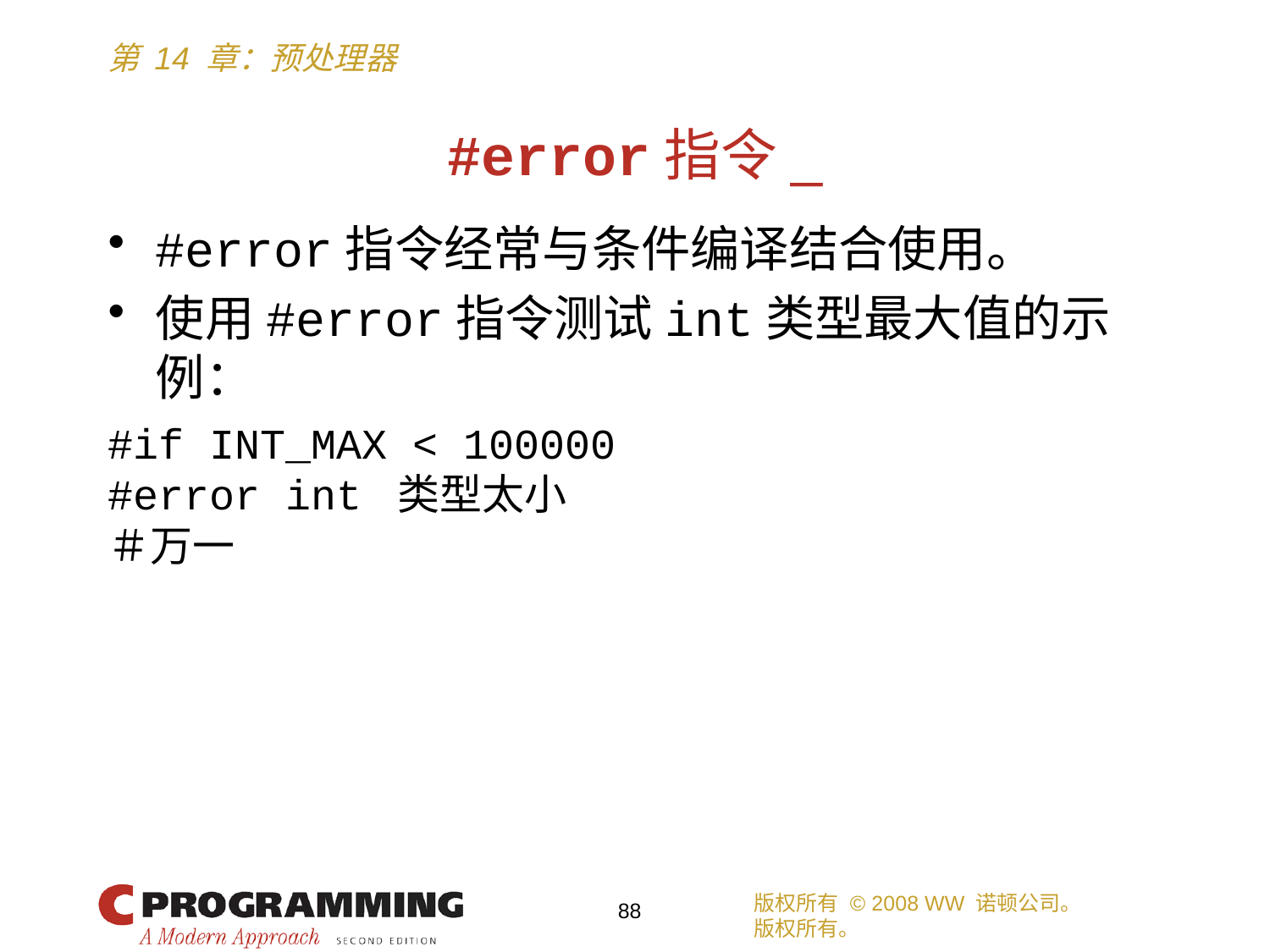

# #error指令_
#error指令经常与条件编译结合使用。
使用#error指令测试int类型最大值的示例：
#if INT_MAX < 100000
#error int 类型太小
＃万一
版权所有 © 2008 WW 诺顿公司。
版权所有。
88